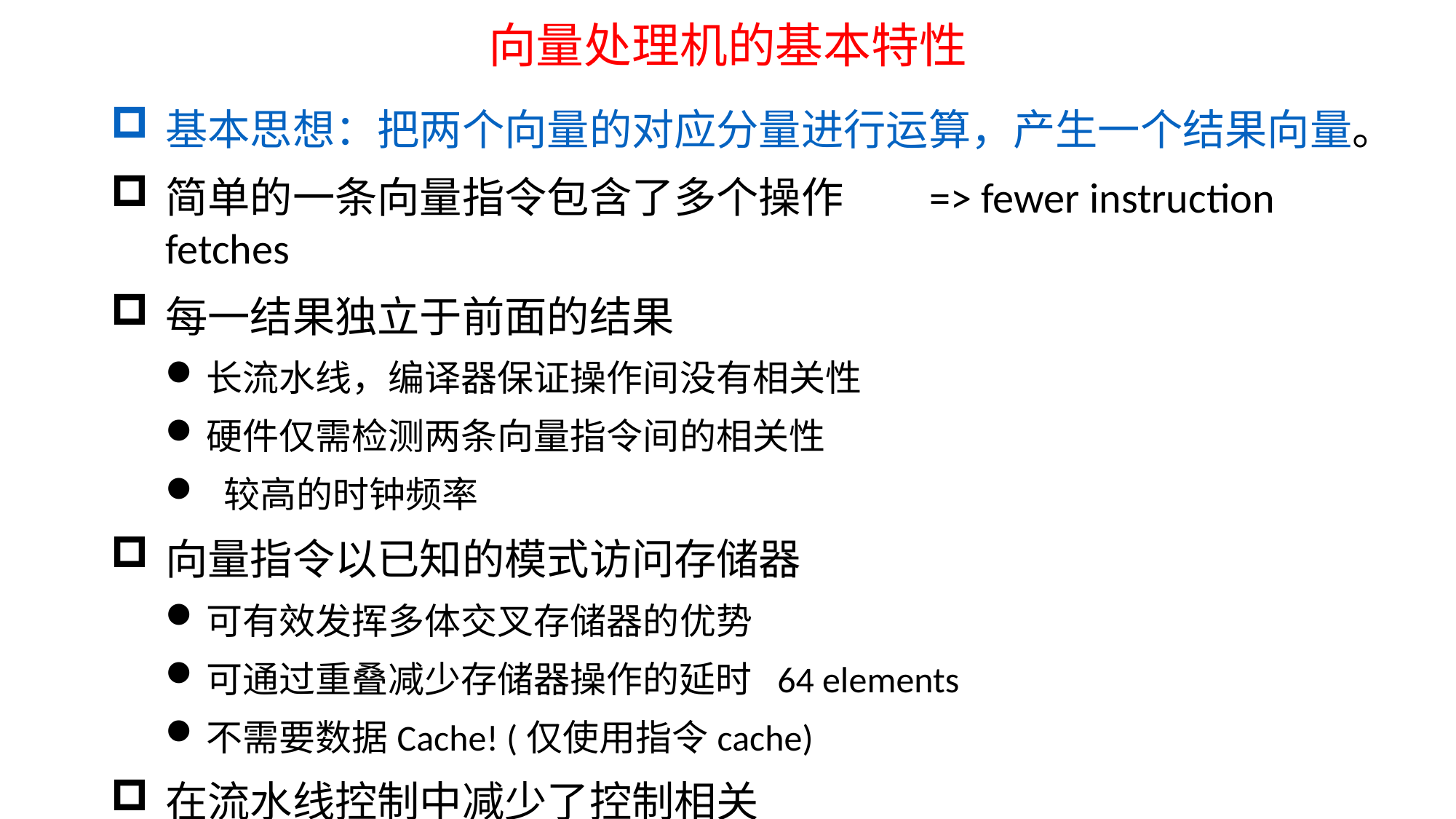

# 向量处理机的基本特性
基本思想：把两个向量的对应分量进行运算，产生一个结果向量。
简单的一条向量指令包含了多个操作	=> fewer instruction fetches
每一结果独立于前面的结果
长流水线，编译器保证操作间没有相关性
硬件仅需检测两条向量指令间的相关性
 较高的时钟频率
向量指令以已知的模式访问存储器
可有效发挥多体交叉存储器的优势
可通过重叠减少存储器操作的延时 ­ 64 elements
不需要数据Cache! (仅使用指令cache)
在流水线控制中减少了控制相关